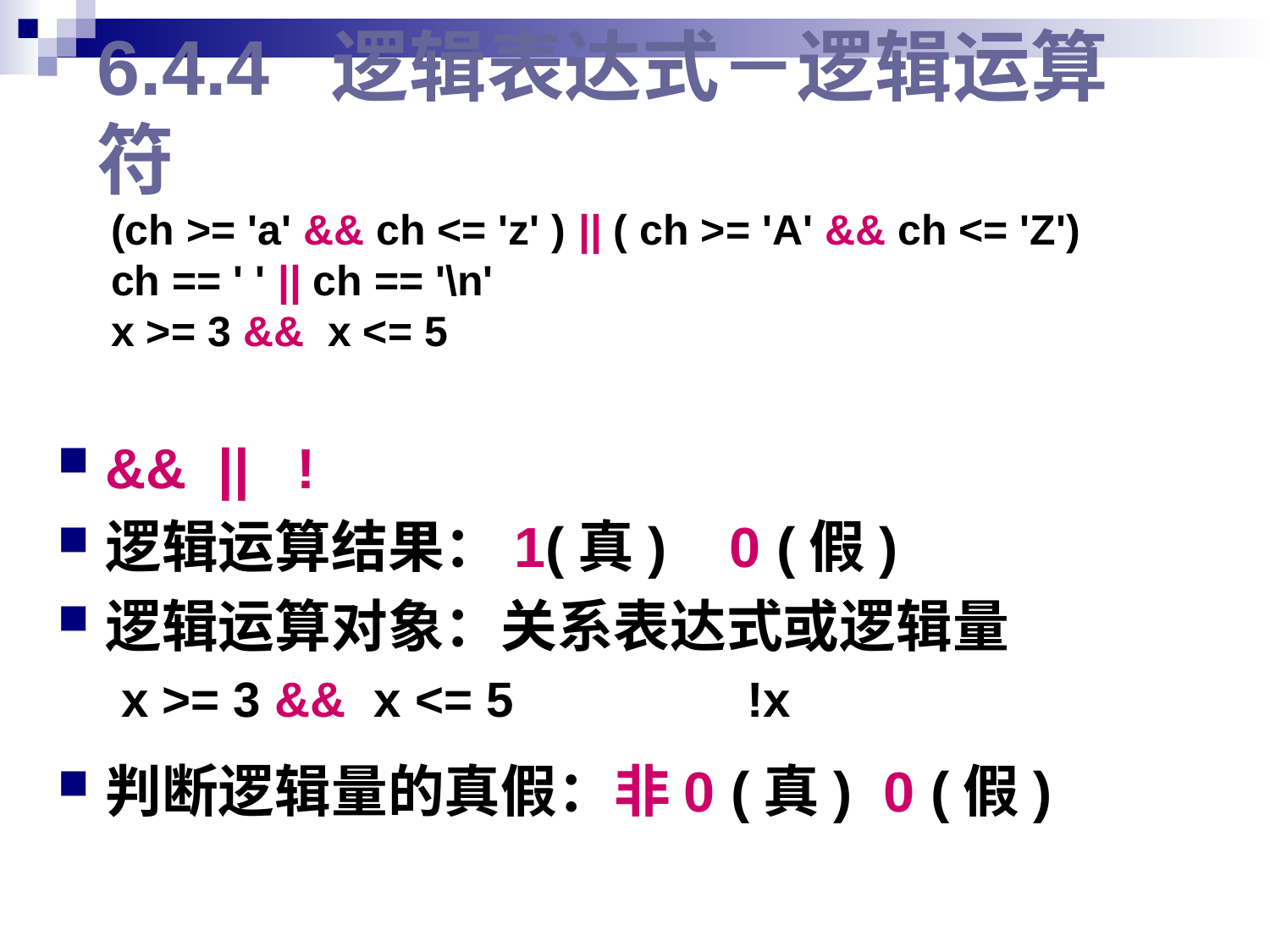

# 6.4.4  逻辑表达式－逻辑运算符
(ch >= 'a' && ch <= 'z' ) || ( ch >= 'A' && ch <= 'Z')
ch == ' ' || ch == '\n'
x >= 3 &&  x <= 5
&&  ||   !
逻辑运算结果：1(真)    0 (假)
逻辑运算对象：关系表达式或逻辑量
x >= 3 &&  x <= 5                 !x
判断逻辑量的真假：非0 (真)  0 (假)